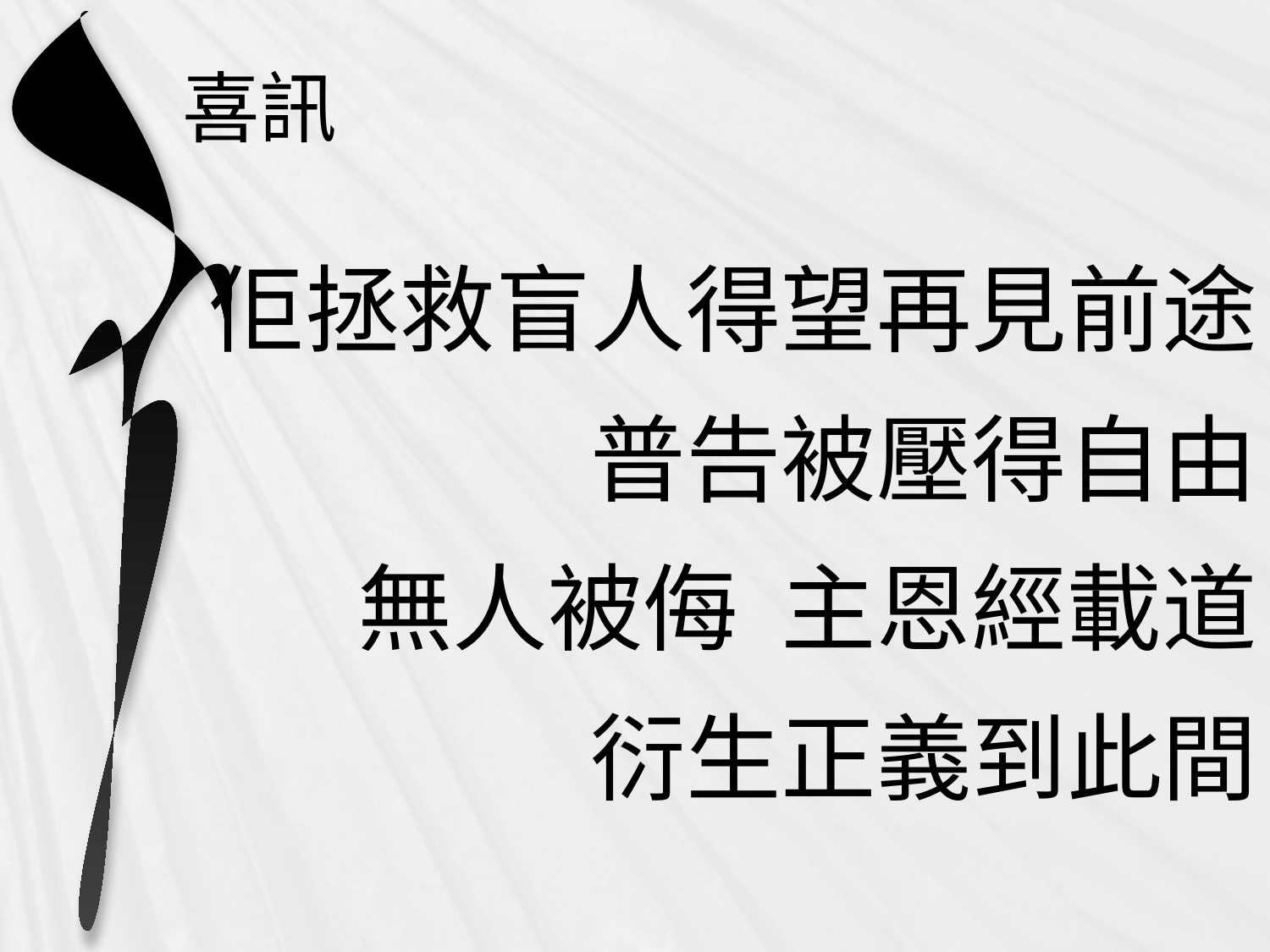

# 喜訊
佢拯救盲人得望再見前途
普告被壓得自由
無人被侮  主恩經載道
衍生正義到此間